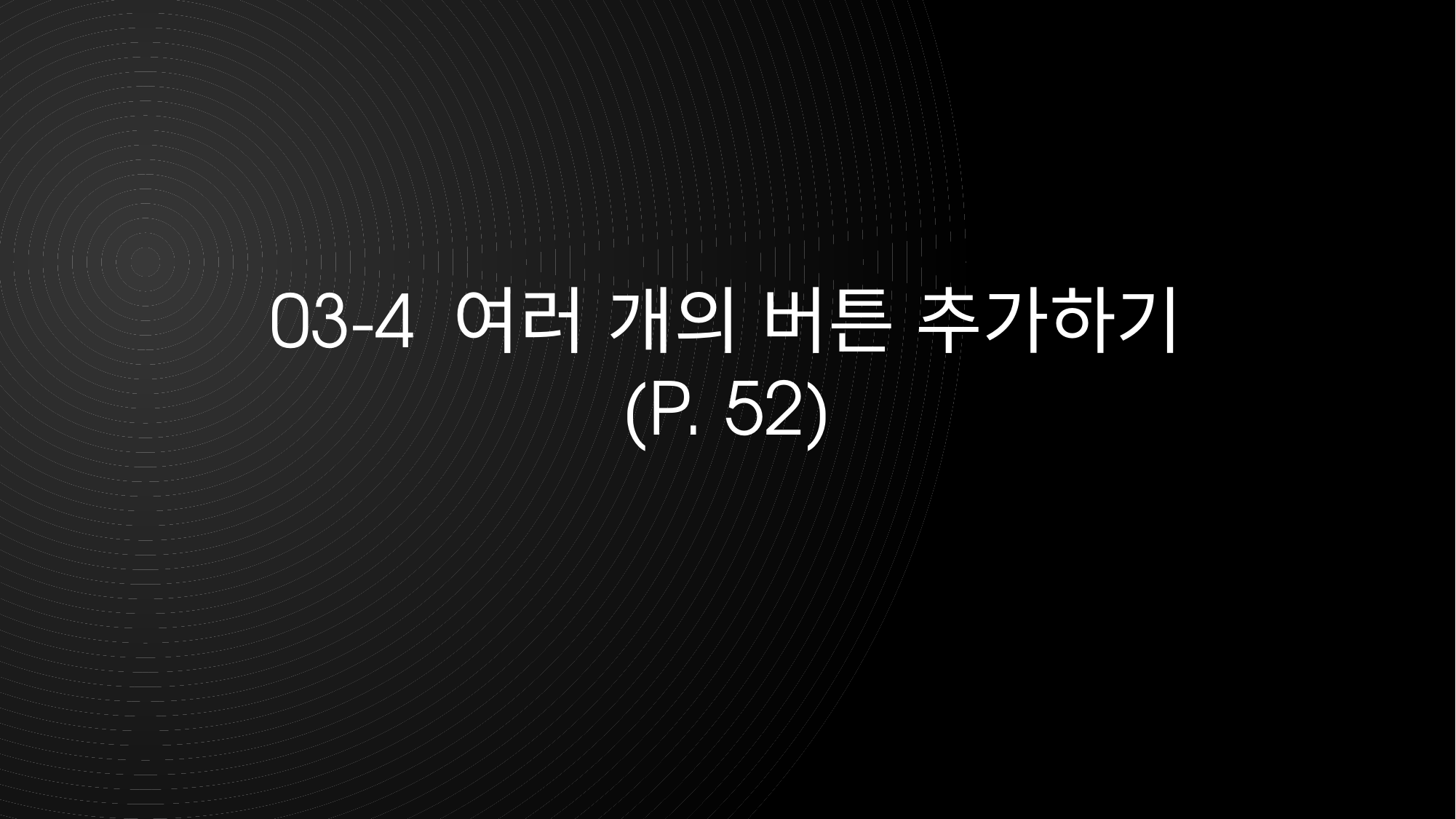

# 03-4 여러 개의 버튼 추가하기 (p. 52)